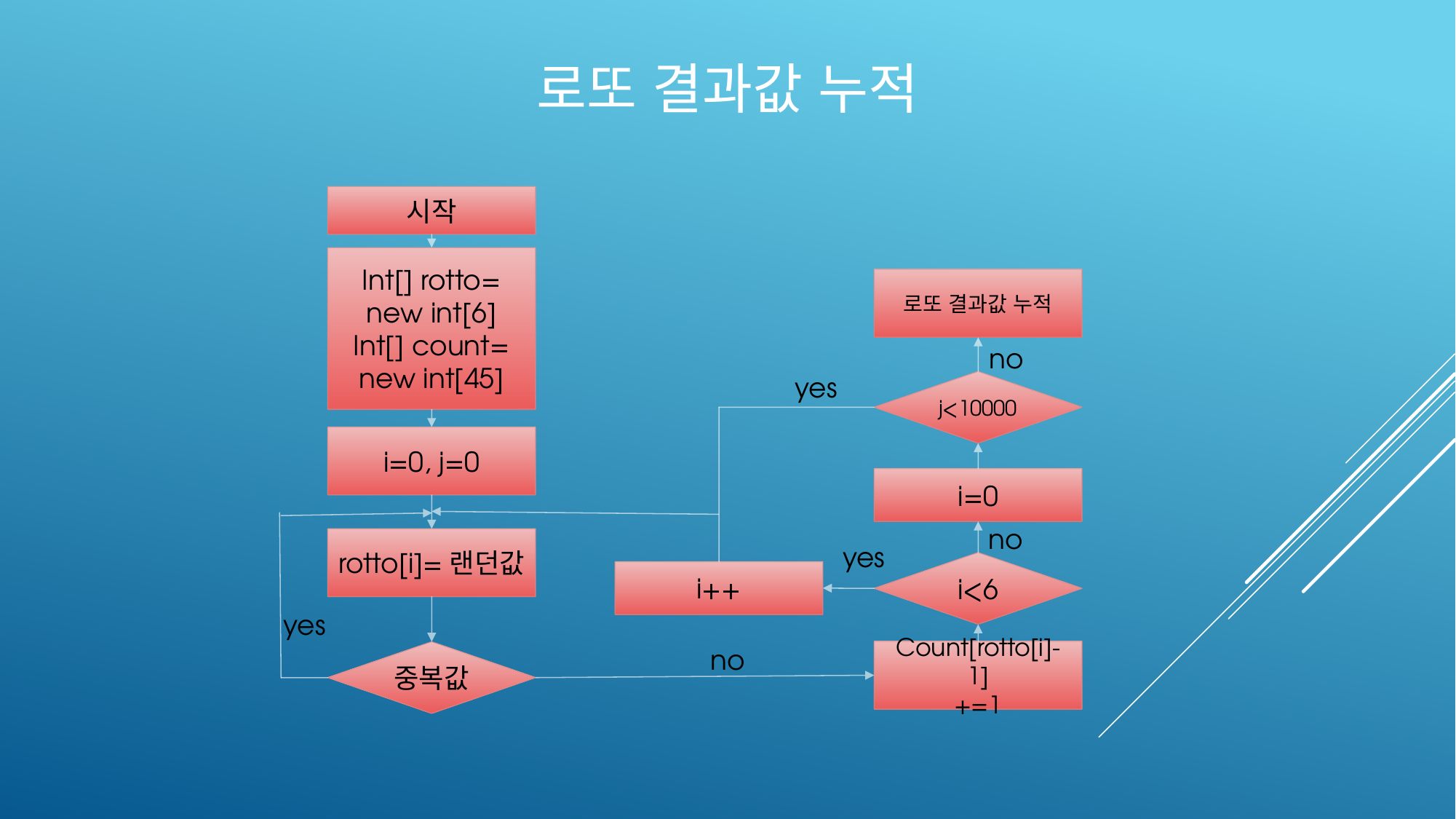

# 로또 결과값 누적
시작
Int[] rotto= new int[6]
Int[] count=
new int[45]
로또 결과값 누적
no
yes
j<10000
i=0, j=0
i=0
no
rotto[i]=랜던값
yes
i<6
i++
yes
Count[rotto[i]-1]
+=1
중복값
no